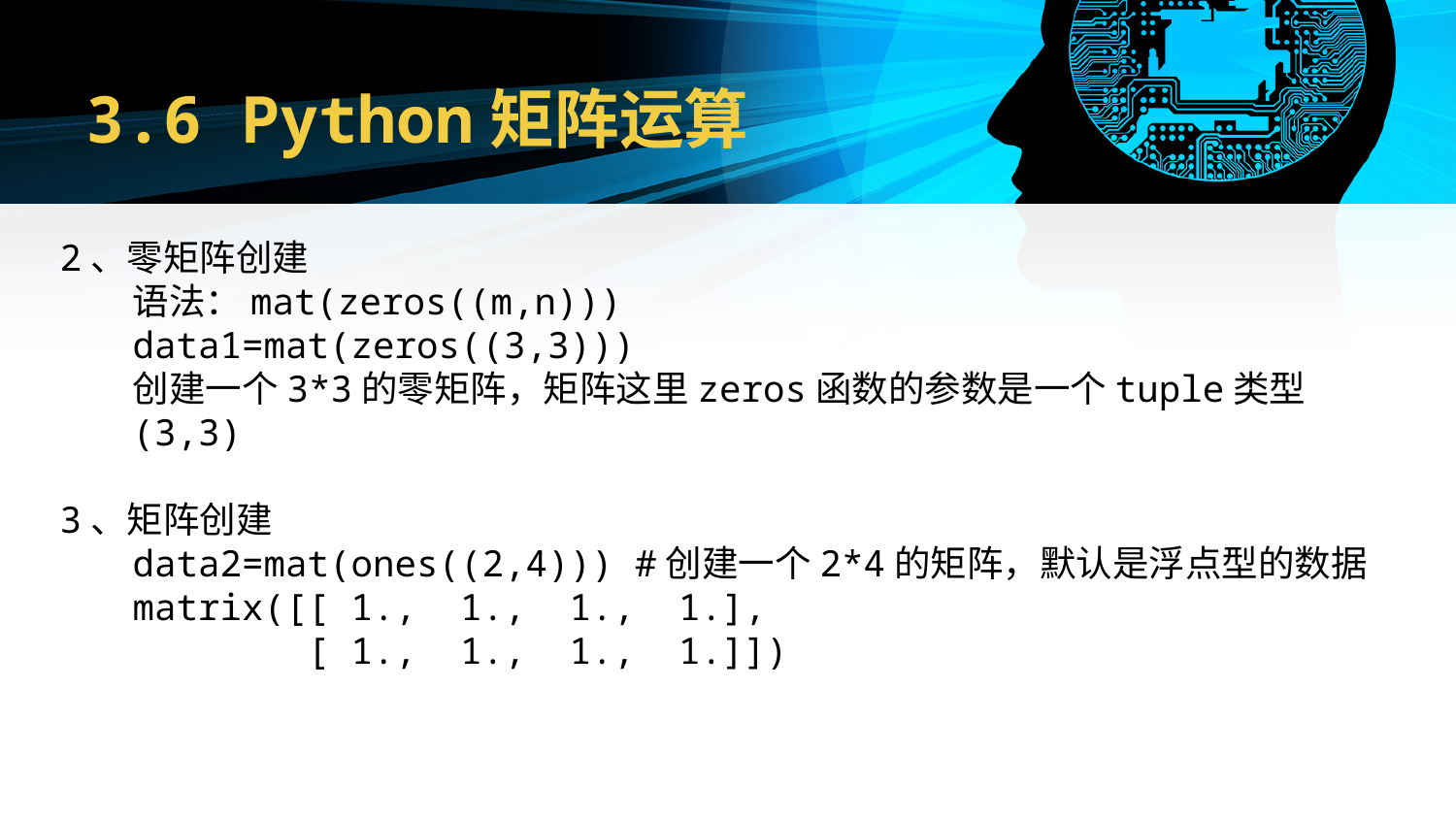

# 3.6 Python矩阵运算
2、零矩阵创建
语法：mat(zeros((m,n)))
data1=mat(zeros((3,3)))
创建一个3*3的零矩阵，矩阵这里zeros函数的参数是一个tuple类型(3,3)

3、矩阵创建
data2=mat(ones((2,4))) #创建一个2*4的矩阵，默认是浮点型的数据
matrix([[ 1.,  1.,  1.,  1.],
        [ 1.,  1.,  1.,  1.]])